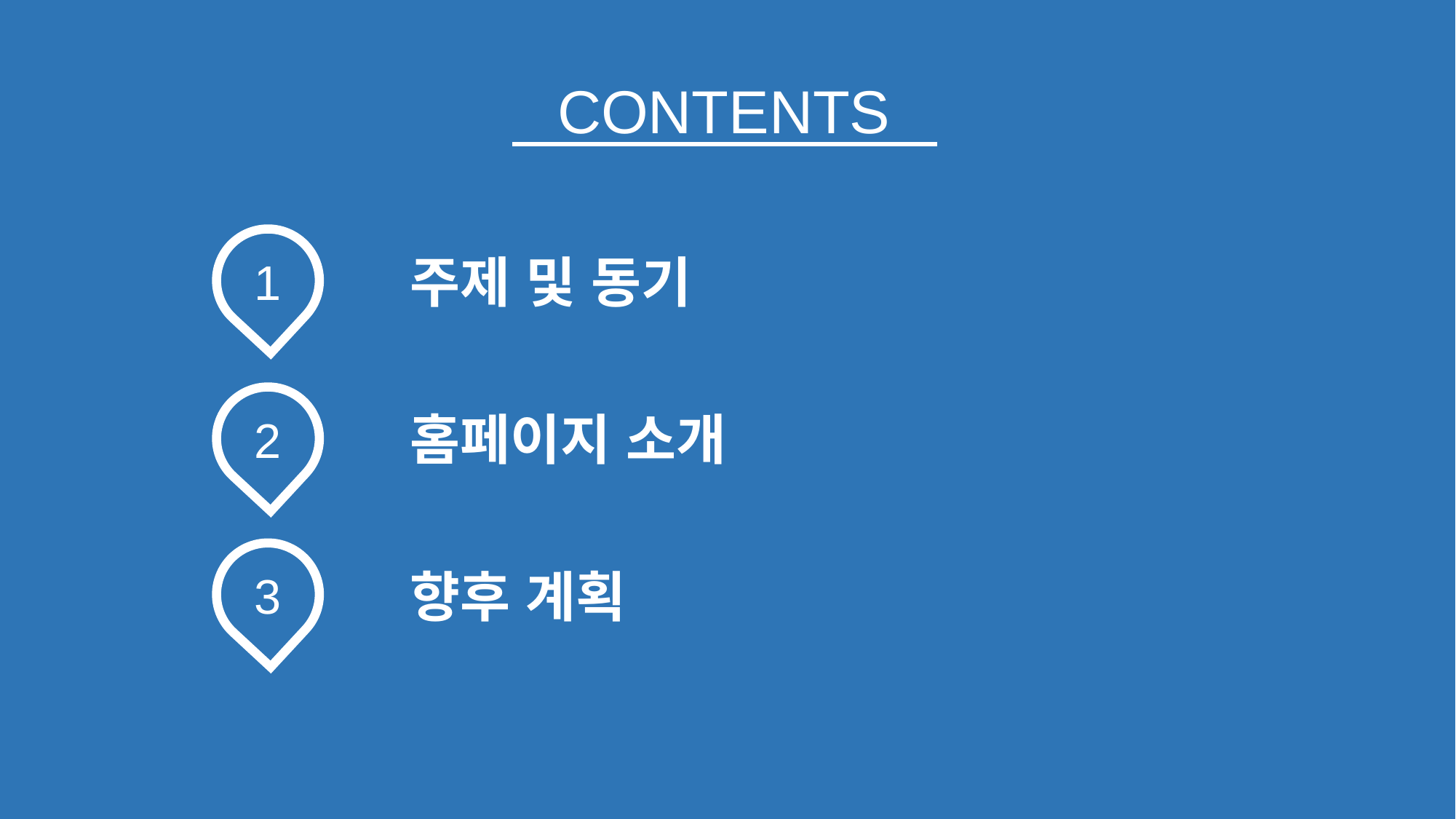

CONTENTS

1
주제 및 동기

2
홈페이지 소개

3
향후 계획